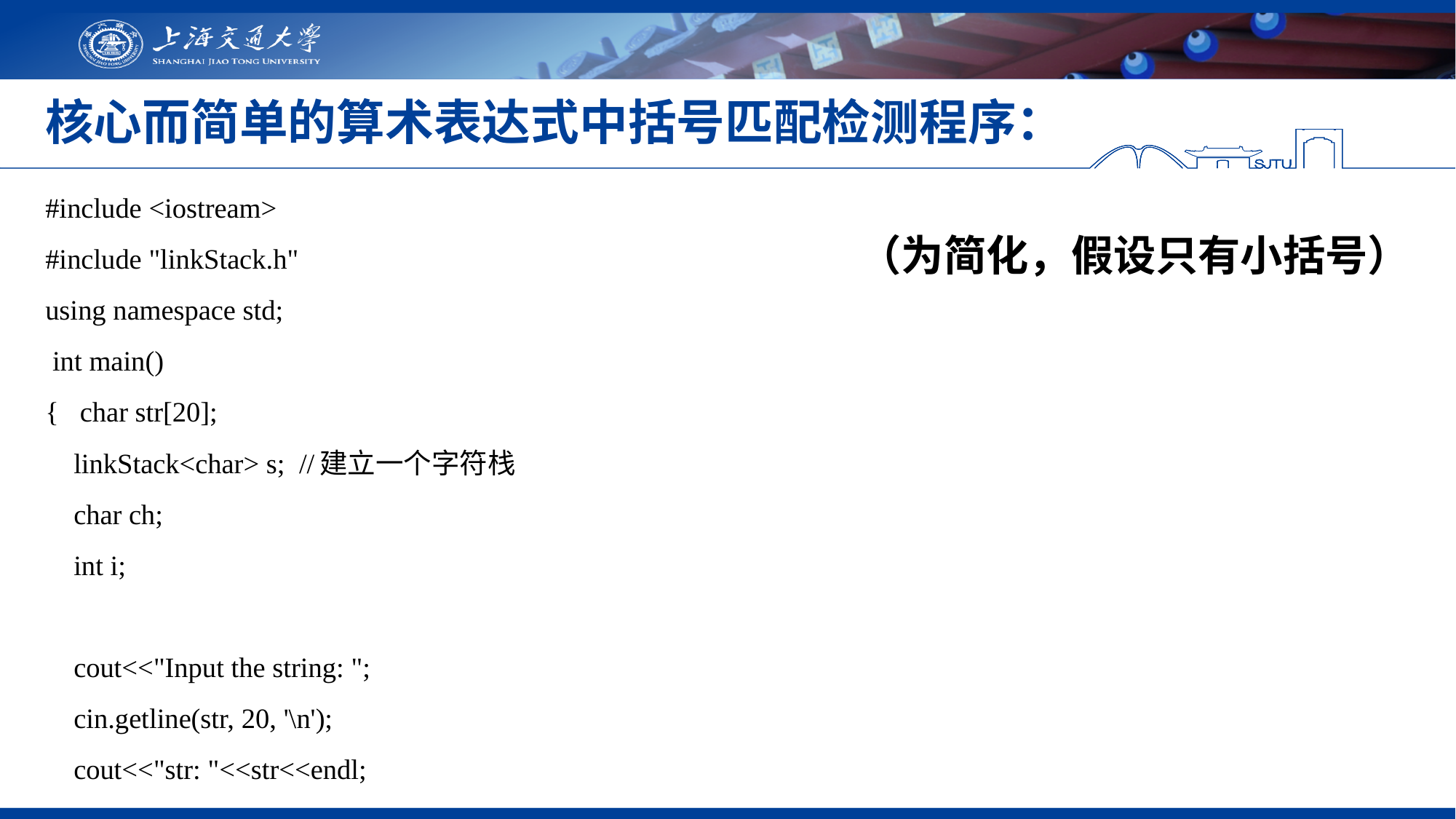

# 核心而简单的算术表达式中括号匹配检测程序：
#include <iostream>
#include "linkStack.h"
using namespace std;
 int main()
{   char str[20];
    linkStack<char> s;  //建立一个字符栈
    char ch;
    int i;

    cout<<"Input the string: ";
    cin.getline(str, 20, '\n');
    cout<<"str: "<<str<<endl;

（为简化，假设只有小括号）